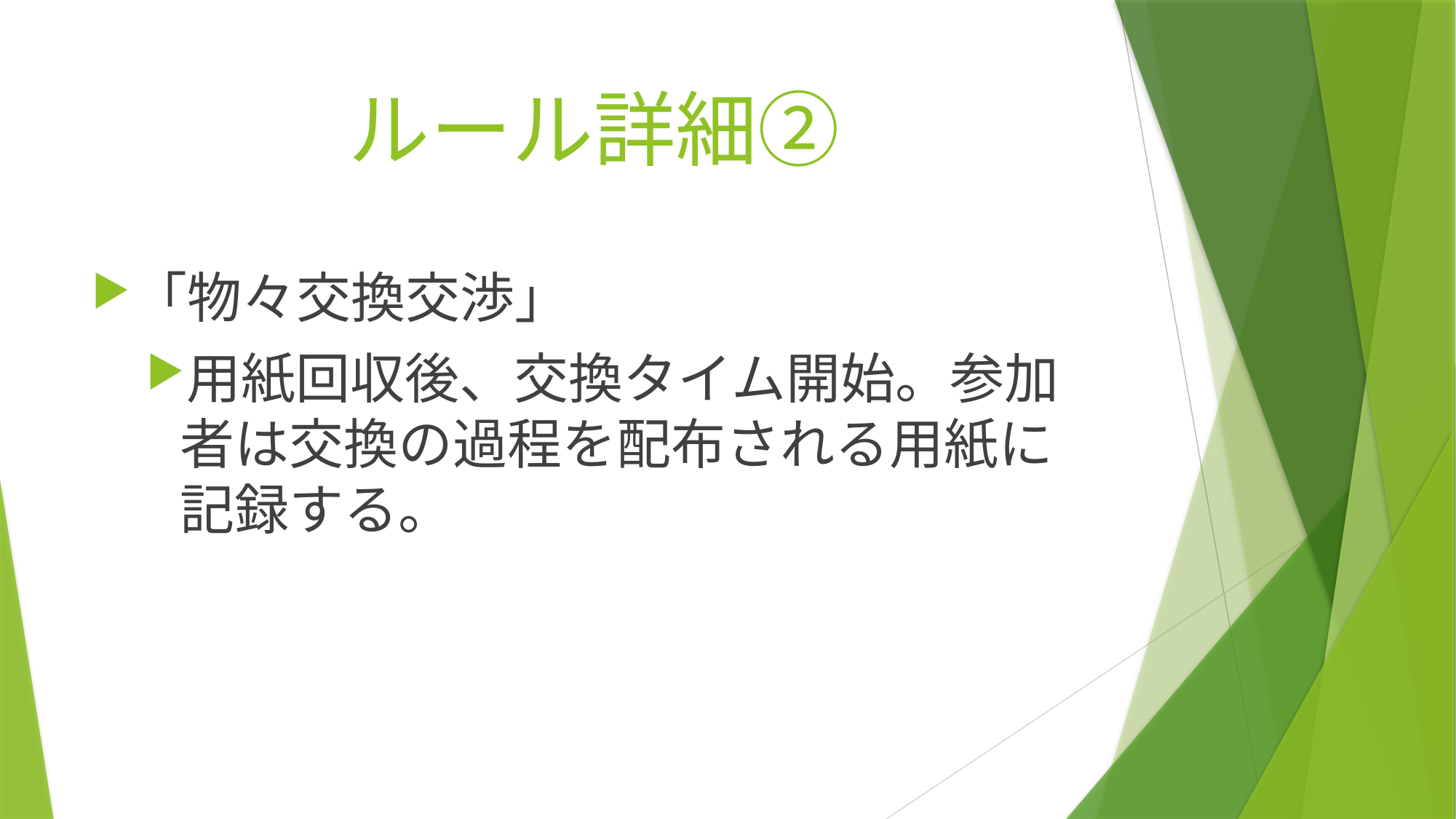

# ルール詳細②
「物々交換交渉」
用紙回収後、交換タイム開始。参加者は交換の過程を配布される用紙に記録する。